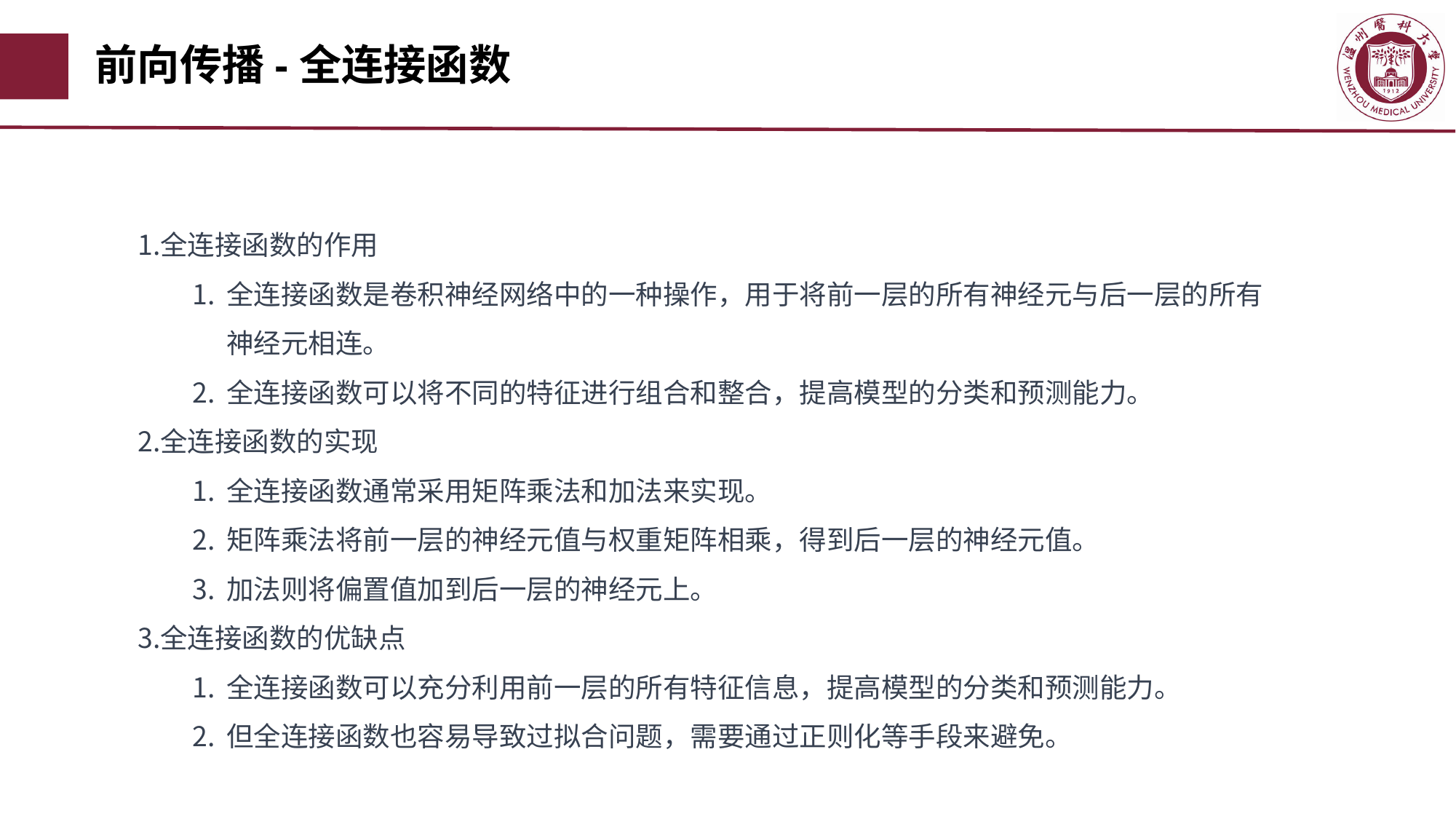

# 前向传播-全连接函数
全连接函数的作用
全连接函数是卷积神经网络中的一种操作，用于将前一层的所有神经元与后一层的所有神经元相连。
全连接函数可以将不同的特征进行组合和整合，提高模型的分类和预测能力。
全连接函数的实现
全连接函数通常采用矩阵乘法和加法来实现。
矩阵乘法将前一层的神经元值与权重矩阵相乘，得到后一层的神经元值。
加法则将偏置值加到后一层的神经元上。
全连接函数的优缺点
全连接函数可以充分利用前一层的所有特征信息，提高模型的分类和预测能力。
但全连接函数也容易导致过拟合问题，需要通过正则化等手段来避免。